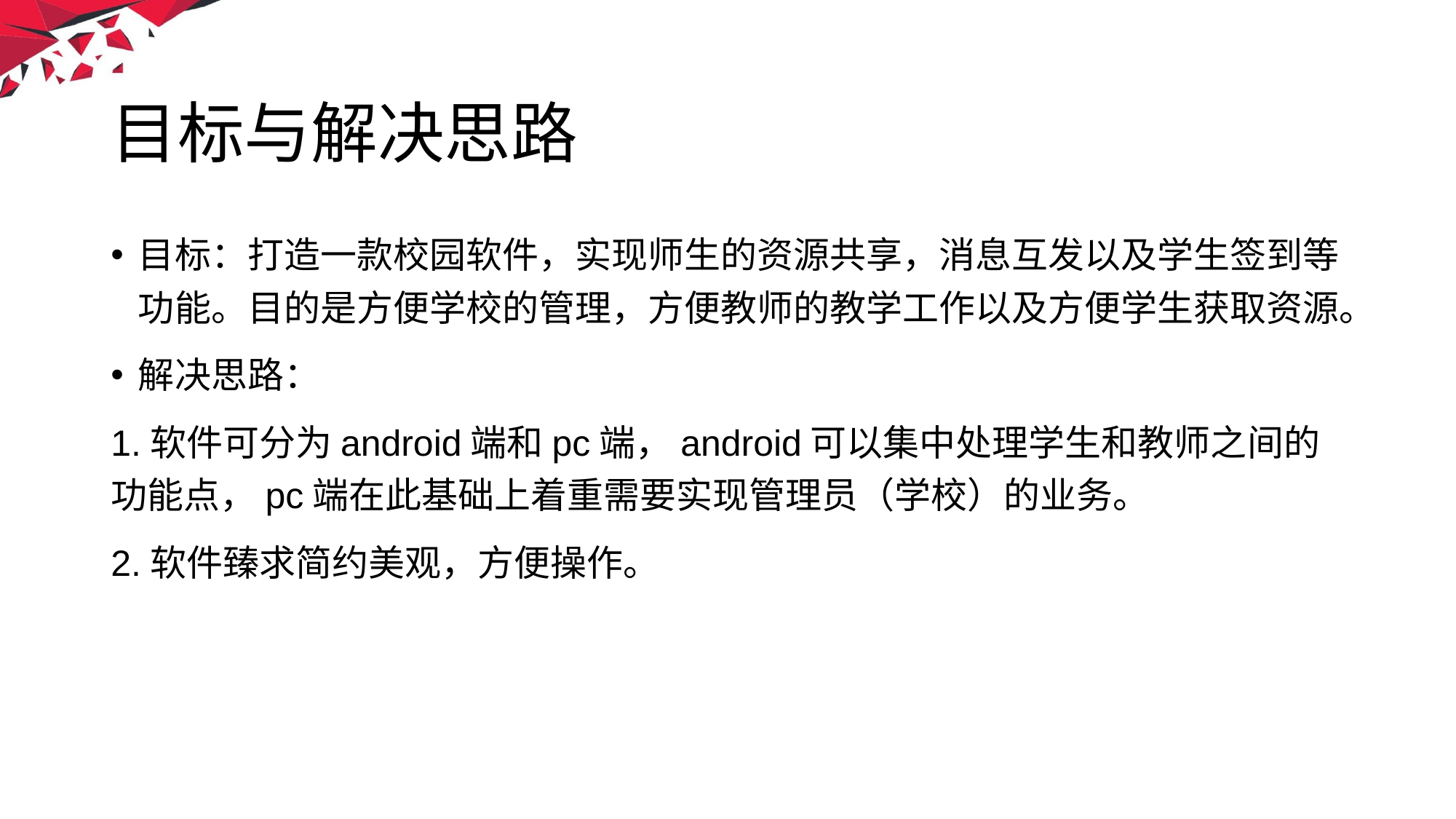

# 目标与解决思路
目标：打造一款校园软件，实现师生的资源共享，消息互发以及学生签到等功能。目的是方便学校的管理，方便教师的教学工作以及方便学生获取资源。
解决思路：
1.软件可分为android端和pc端，android可以集中处理学生和教师之间的功能点，pc端在此基础上着重需要实现管理员（学校）的业务。
2.软件臻求简约美观，方便操作。